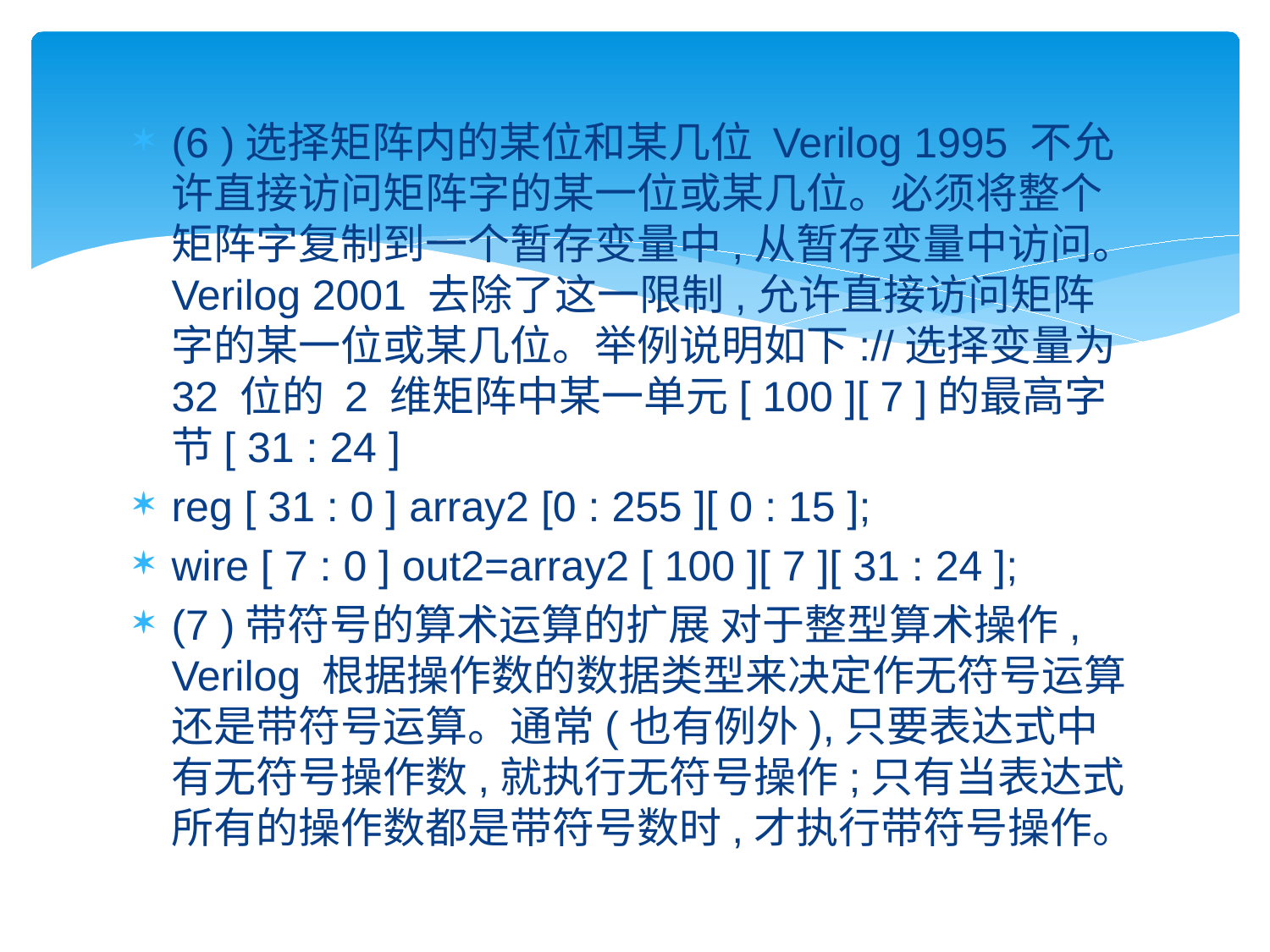

#
(6 )选择矩阵内的某位和某几位 Verilog 1995 不允许直接访问矩阵字的某一位或某几位。必须将整个矩阵字复制到一个暂存变量中,从暂存变量中访问。 Verilog 2001 去除了这一限制,允许直接访问矩阵字的某一位或某几位。举例说明如下://选择变量为 32 位的 2 维矩阵中某一单元[ 100 ][ 7 ]的最高字节[ 31 : 24 ]
reg [ 31 : 0 ] array2 [0 : 255 ][ 0 : 15 ];
wire [ 7 : 0 ] out2=array2 [ 100 ][ 7 ][ 31 : 24 ];
(7 )带符号的算术运算的扩展 对于整型算术操作, Verilog 根据操作数的数据类型来决定作无符号运算还是带符号运算。通常(也有例外),只要表达式中有无符号操作数,就执行无符号操作;只有当表达式所有的操作数都是带符号数时,才执行带符号操作。